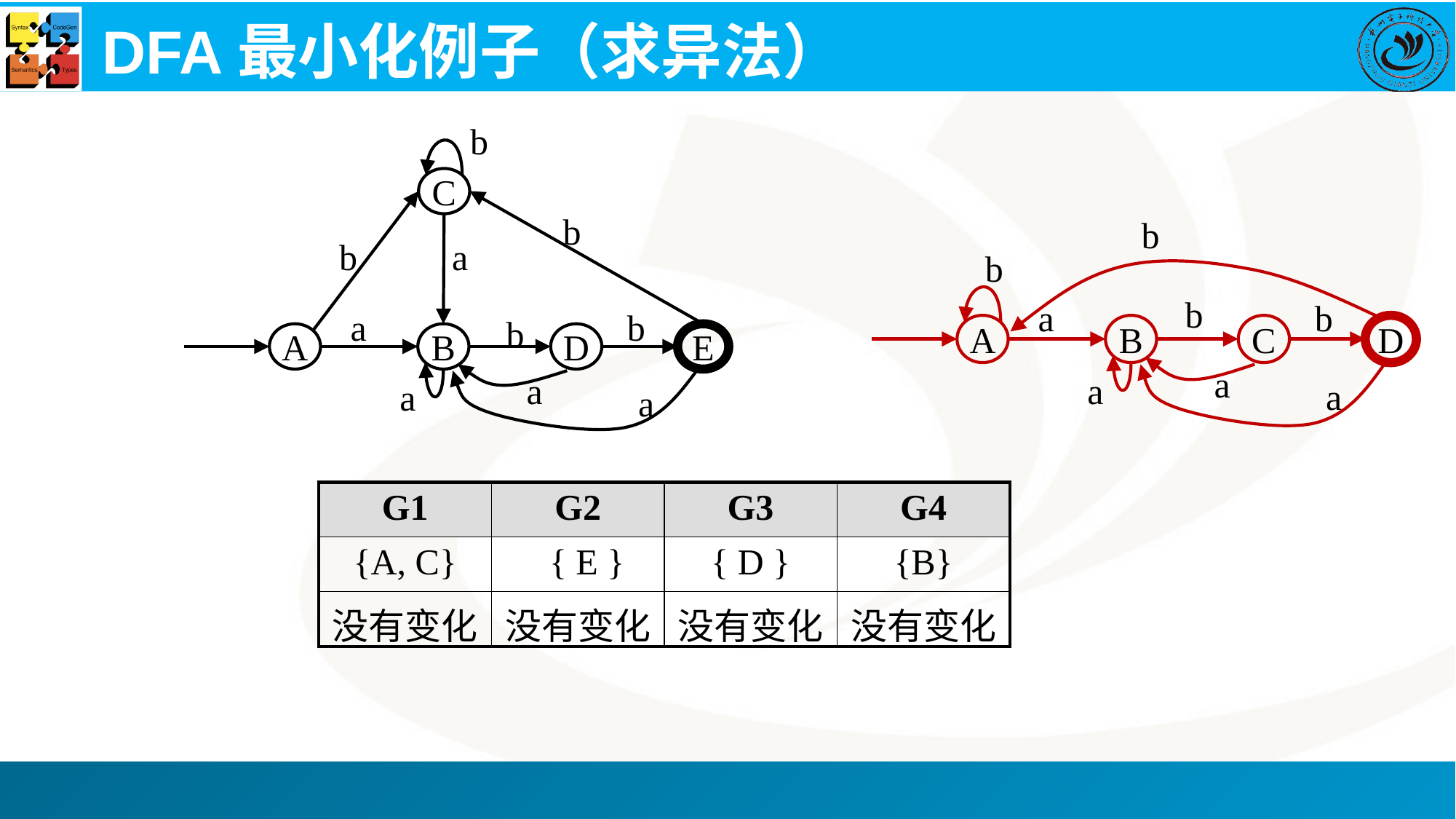

# DFA最小化例子（求异法）
b
C
b
b
a
a
b
b
A
B
D
E
a

a

a
b
b

b
a
b
A
B
C
D
a

a

a
| G1 | G2 | G3 | G4 |
| --- | --- | --- | --- |
| {A, C} | { E } | { D } | {B} |
| 没有变化 | 没有变化 | 没有变化 | 没有变化 |
69